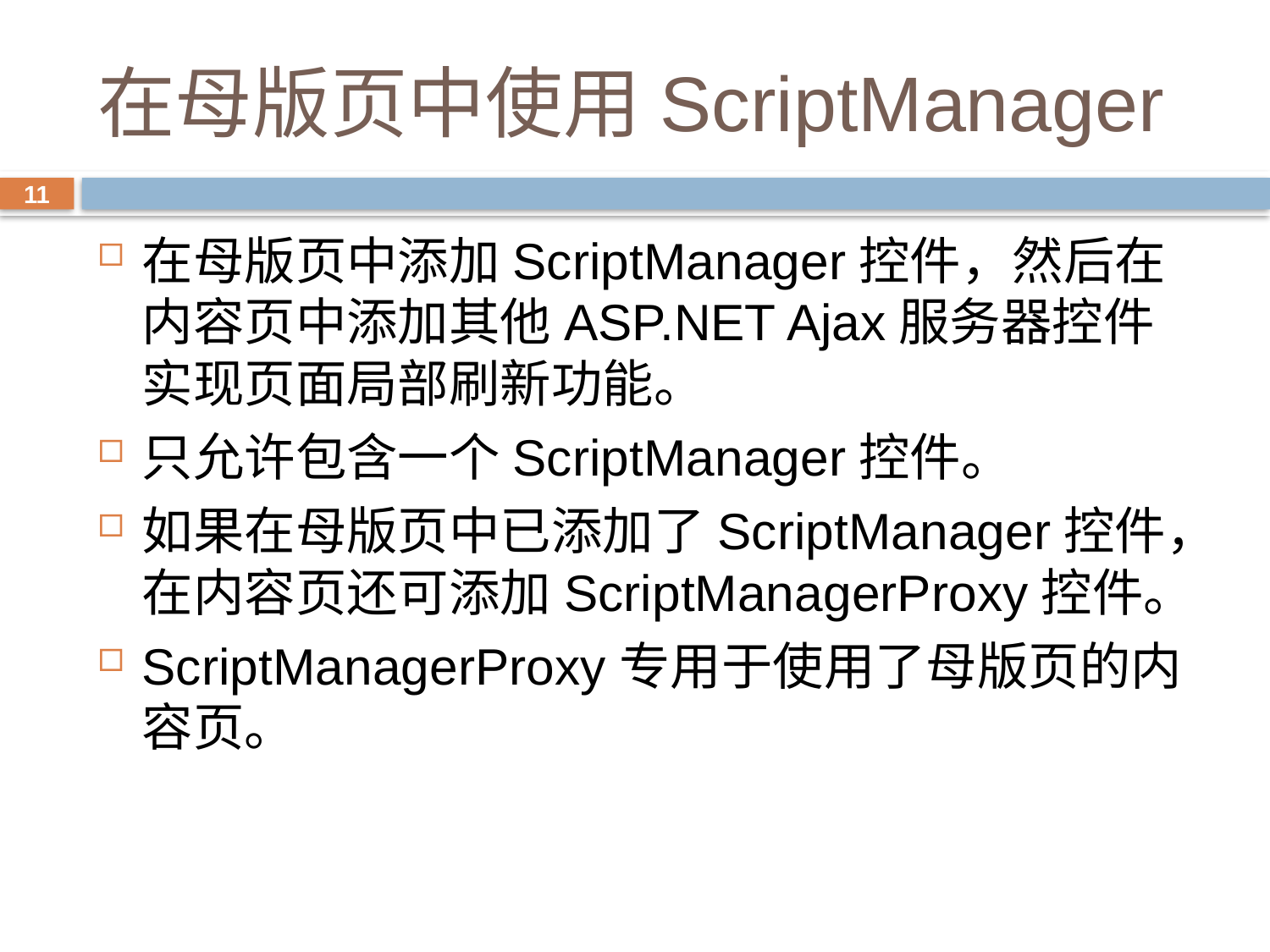

# 在母版页中使用ScriptManager
11
在母版页中添加ScriptManager控件，然后在内容页中添加其他ASP.NET Ajax服务器控件实现页面局部刷新功能。
只允许包含一个ScriptManager控件。
如果在母版页中已添加了ScriptManager控件，在内容页还可添加ScriptManagerProxy控件。
ScriptManagerProxy专用于使用了母版页的内容页。